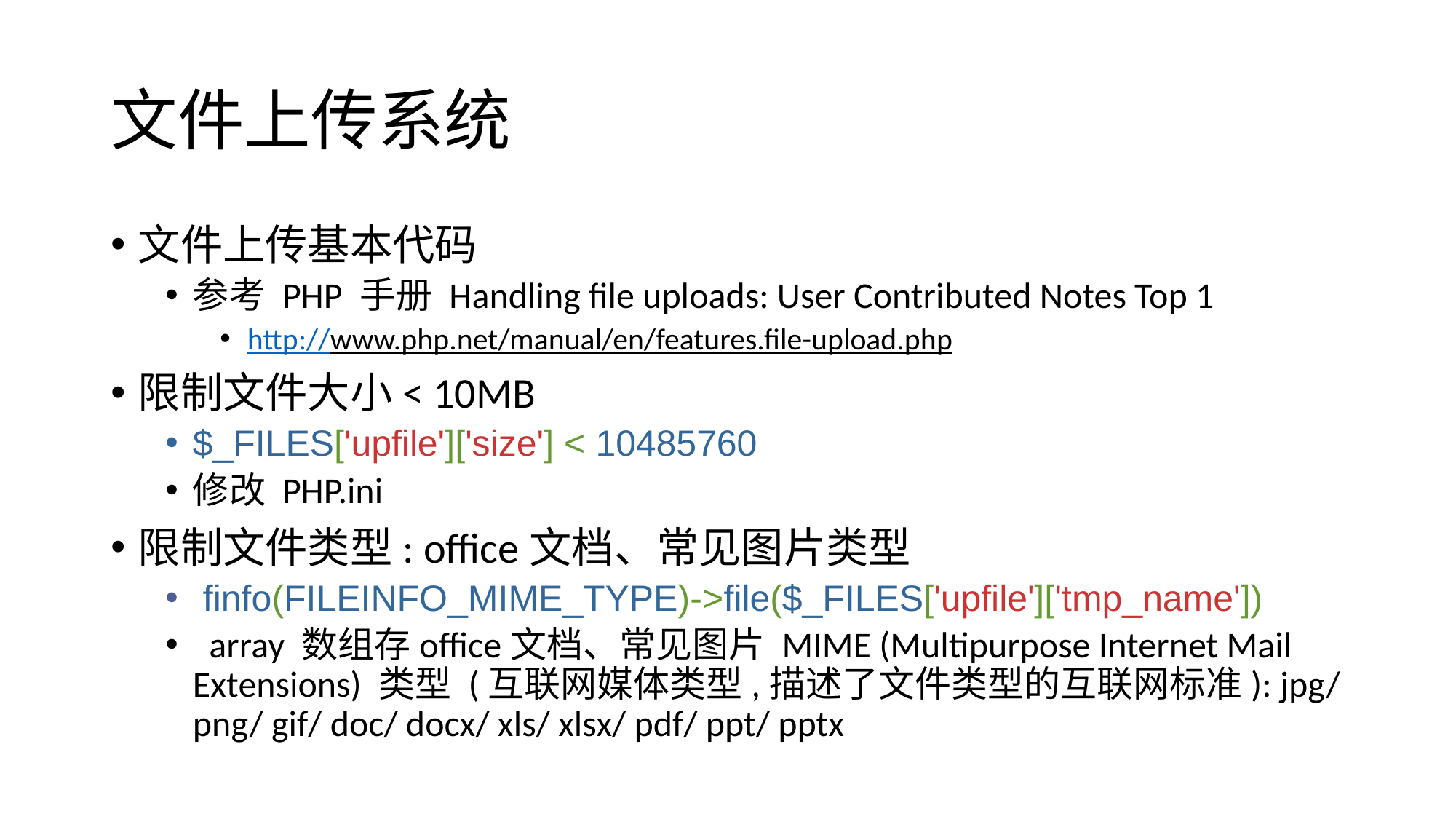

# 文件上传系统
文件上传基本代码
参考 PHP 手册 Handling file uploads: User Contributed Notes Top 1
http://www.php.net/manual/en/features.file-upload.php
限制文件大小< 10MB
$_FILES['upfile']['size'] < 10485760
修改 PHP.ini
限制文件类型: office文档、常见图片类型
 finfo(FILEINFO_MIME_TYPE)->file($_FILES['upfile']['tmp_name'])
  array 数组存office文档、常见图片 MIME (Multipurpose Internet Mail Extensions) 类型 (互联网媒体类型,描述了文件类型的互联网标准): jpg/ png/ gif/ doc/ docx/ xls/ xlsx/ pdf/ ppt/ pptx